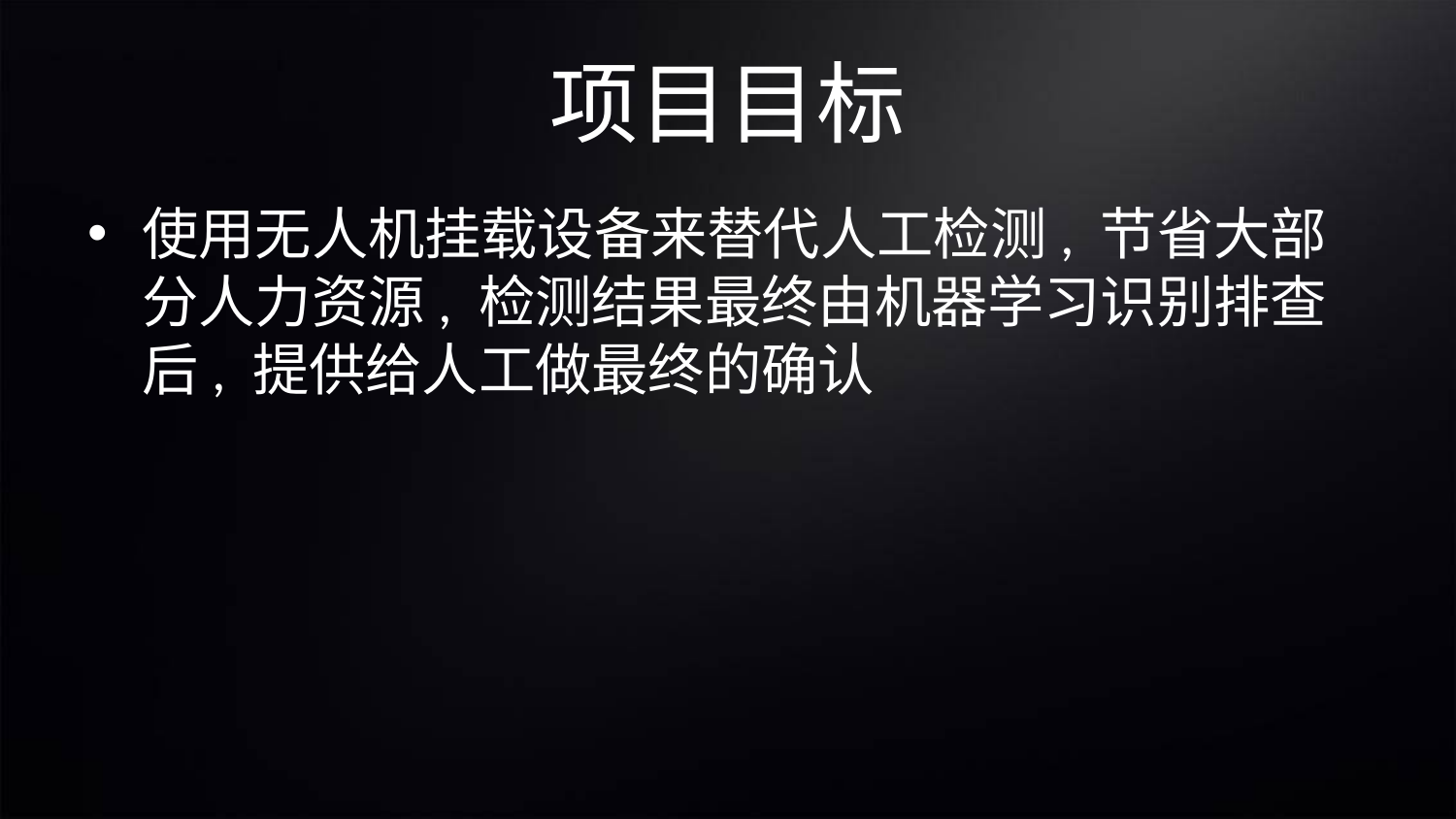

# 项目目标
使用无人机挂载设备来替代人工检测, 节省大部分人力资源, 检测结果最终由机器学习识别排查后, 提供给人工做最终的确认